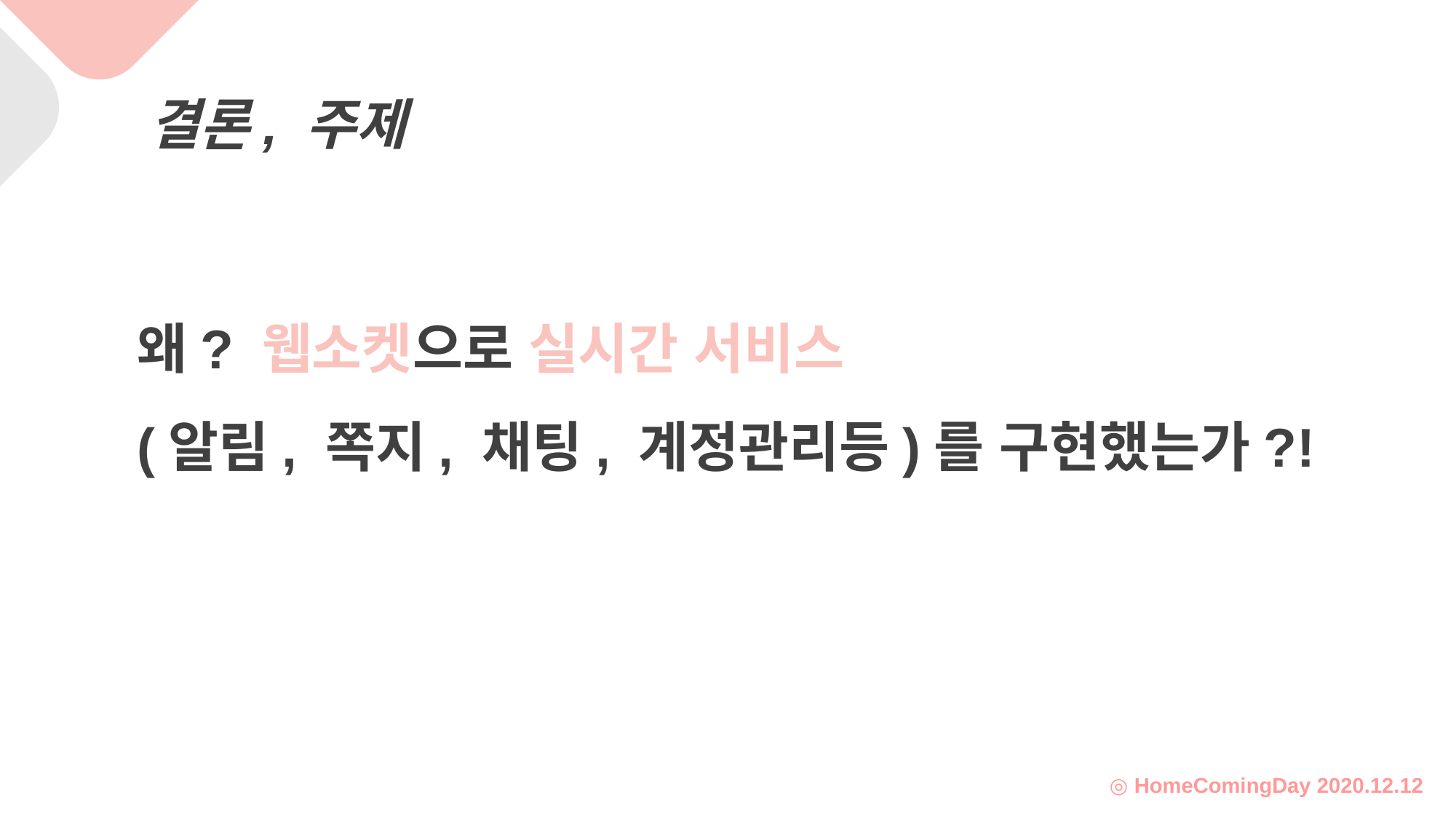

결론, 주제
왜? 웹소켓으로 실시간 서비스
(알림, 쪽지, 채팅, 계정관리등)를 구현했는가?!

◎ HomeComingDay 2020.12.12